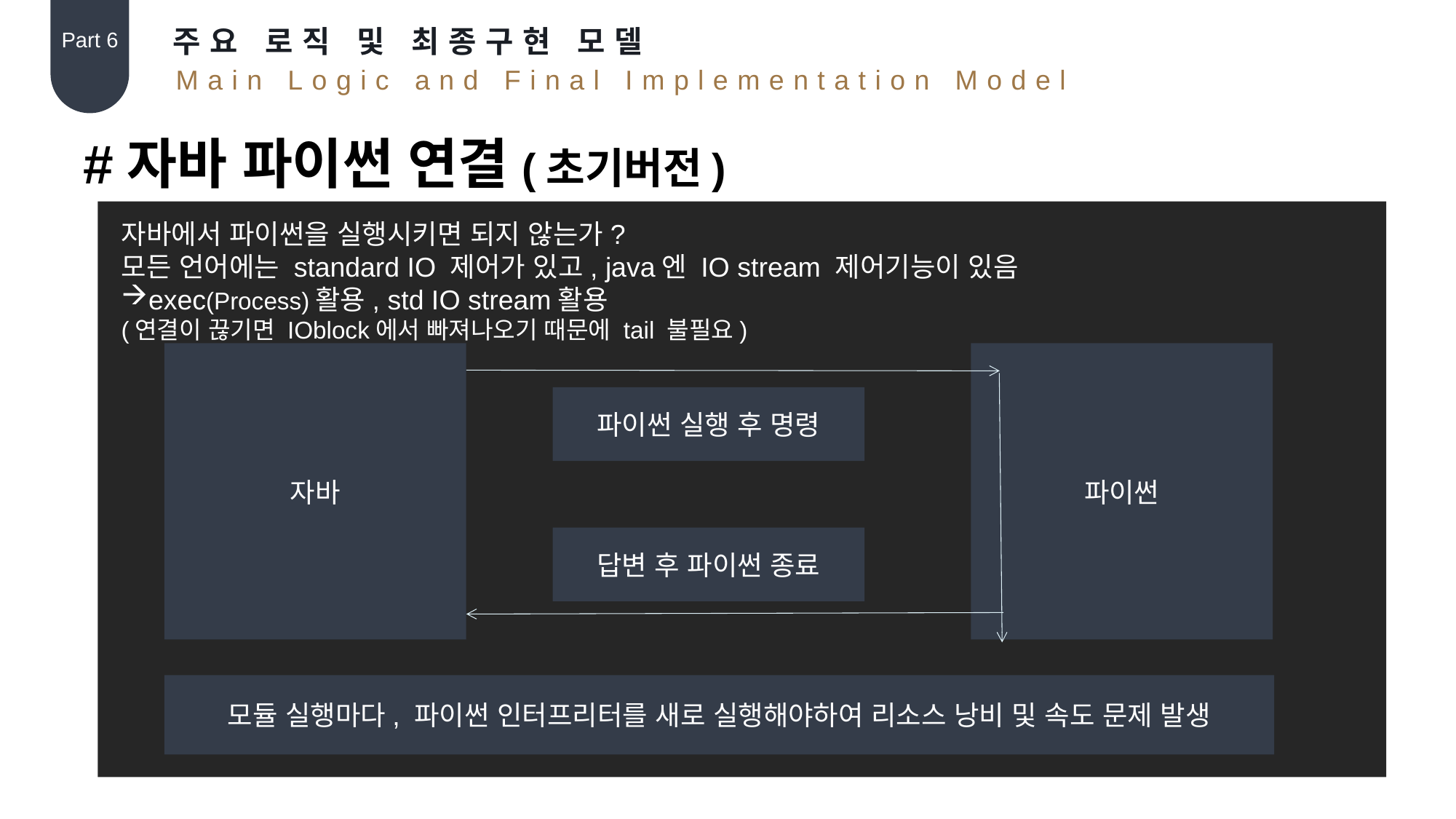

주요 로직 및 최종구현 모델
Part 6
Main Logic and Final Implementation Model
#자바 파이썬 연결(초기버전)

자바에서 파이썬을 실행시키면 되지 않는가?
모든 언어에는 standard IO 제어가 있고, java엔 IO stream 제어기능이 있음
exec(Process)활용, std IO stream활용
(연결이 끊기면 IOblock에서 빠져나오기 때문에 tail 불필요)
자바
파이썬
파이썬 실행 후 명령
답변 후 파이썬 종료
모듈 실행마다, 파이썬 인터프리터를 새로 실행해야하여 리소스 낭비 및 속도 문제 발생